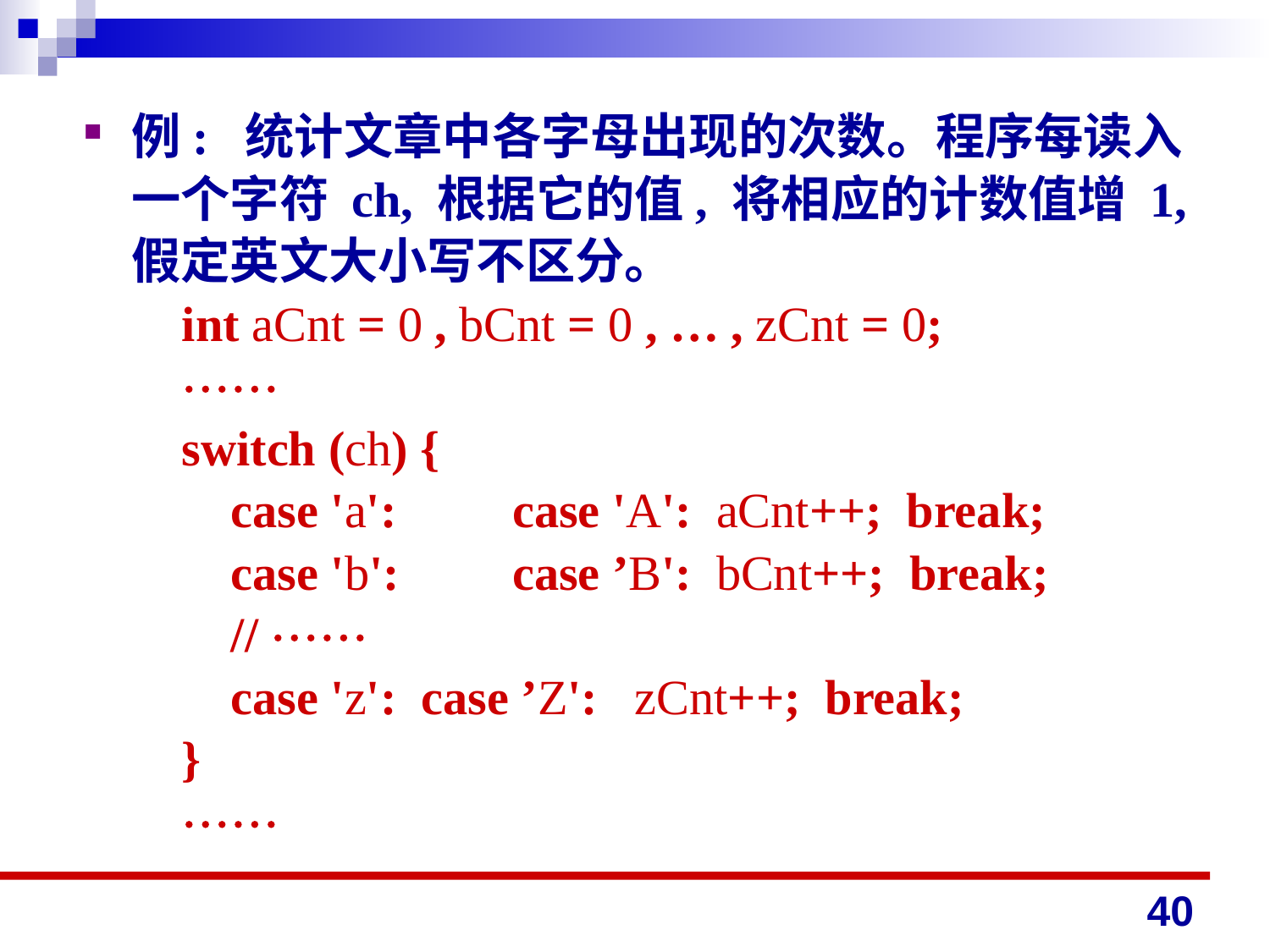

例:  统计文章中各字母出现的次数。程序每读入一个字符 ch, 根据它的值, 将相应的计数值增 1, 假定英文大小写不区分。
        int aCnt = 0 , bCnt = 0 , … , zCnt = 0;
        ……
        switch (ch) {
            case 'a':	case 'A':  aCnt++;  break;
            case 'b':	case ’B':  bCnt++;  break;
            // ……
            case 'z':  case ’Z':   zCnt++;  break;
        }
        ……
40